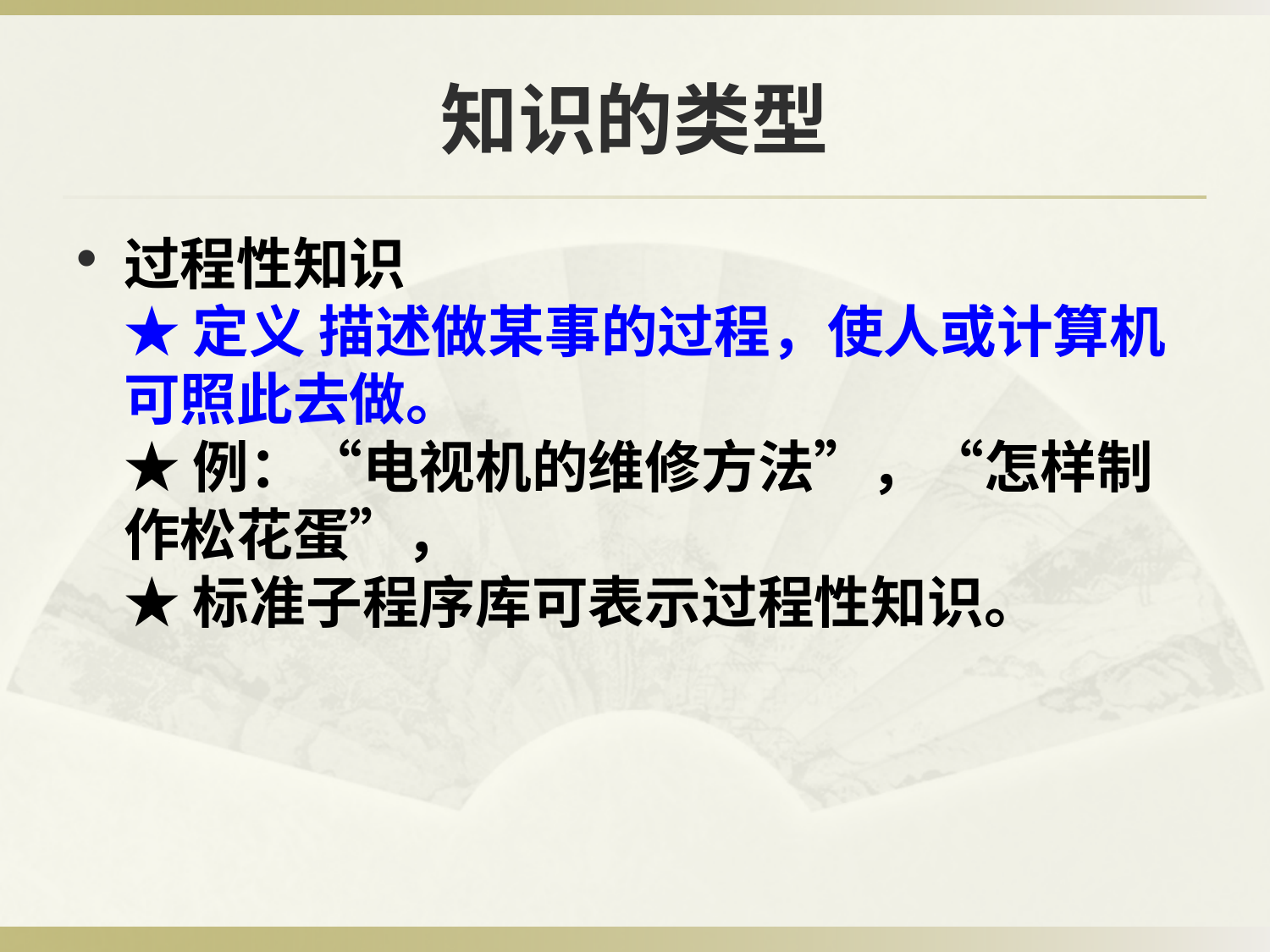

# 知识的类型
过程性知识
★ 定义 描述做某事的过程，使人或计算机可照此去做。
★ 例：“电视机的维修方法”，“怎样制作松花蛋”，
★ 标准子程序库可表示过程性知识。

7